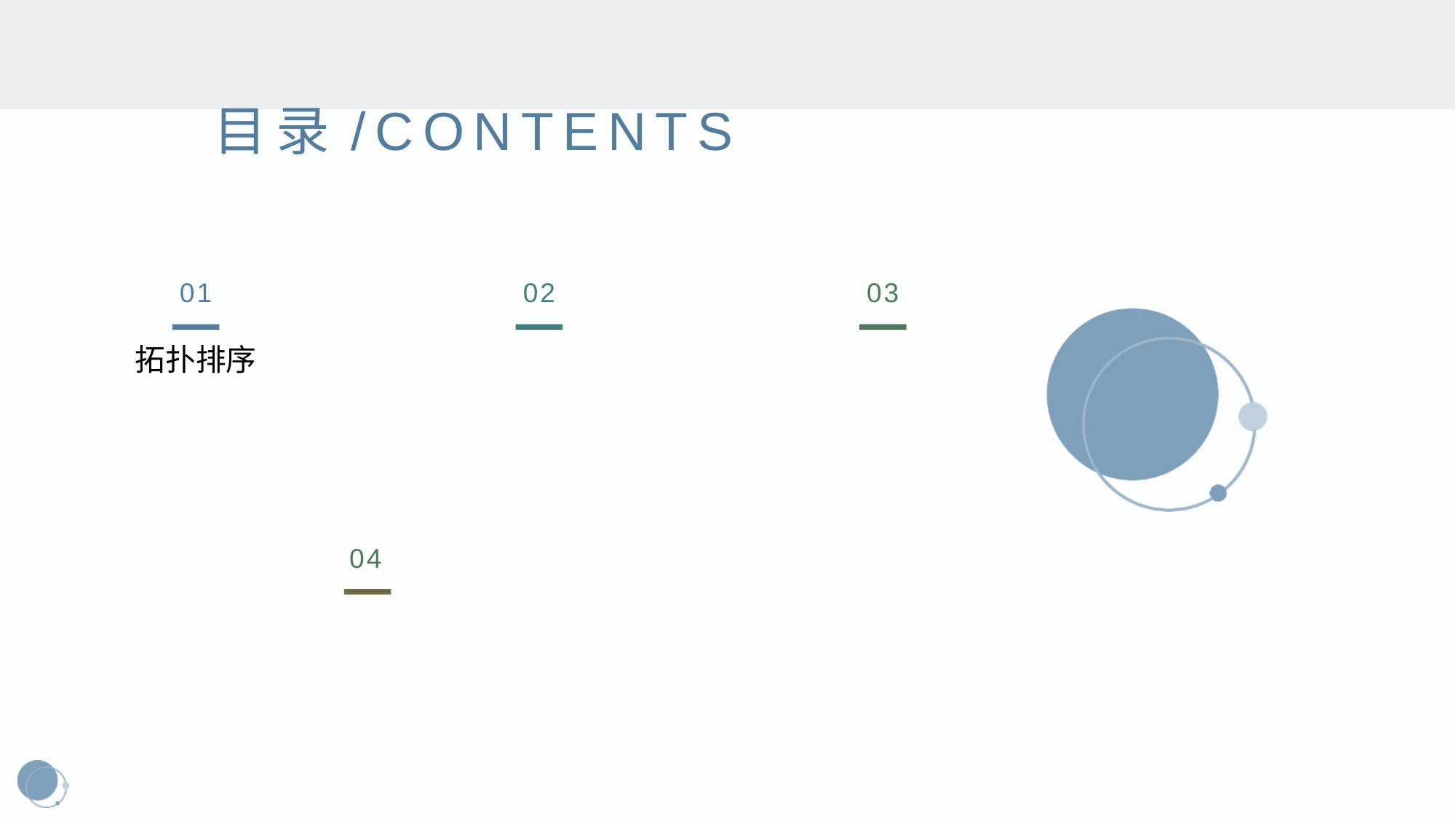

目录/CONTENTS
01
02
03

拓扑排序

04

2